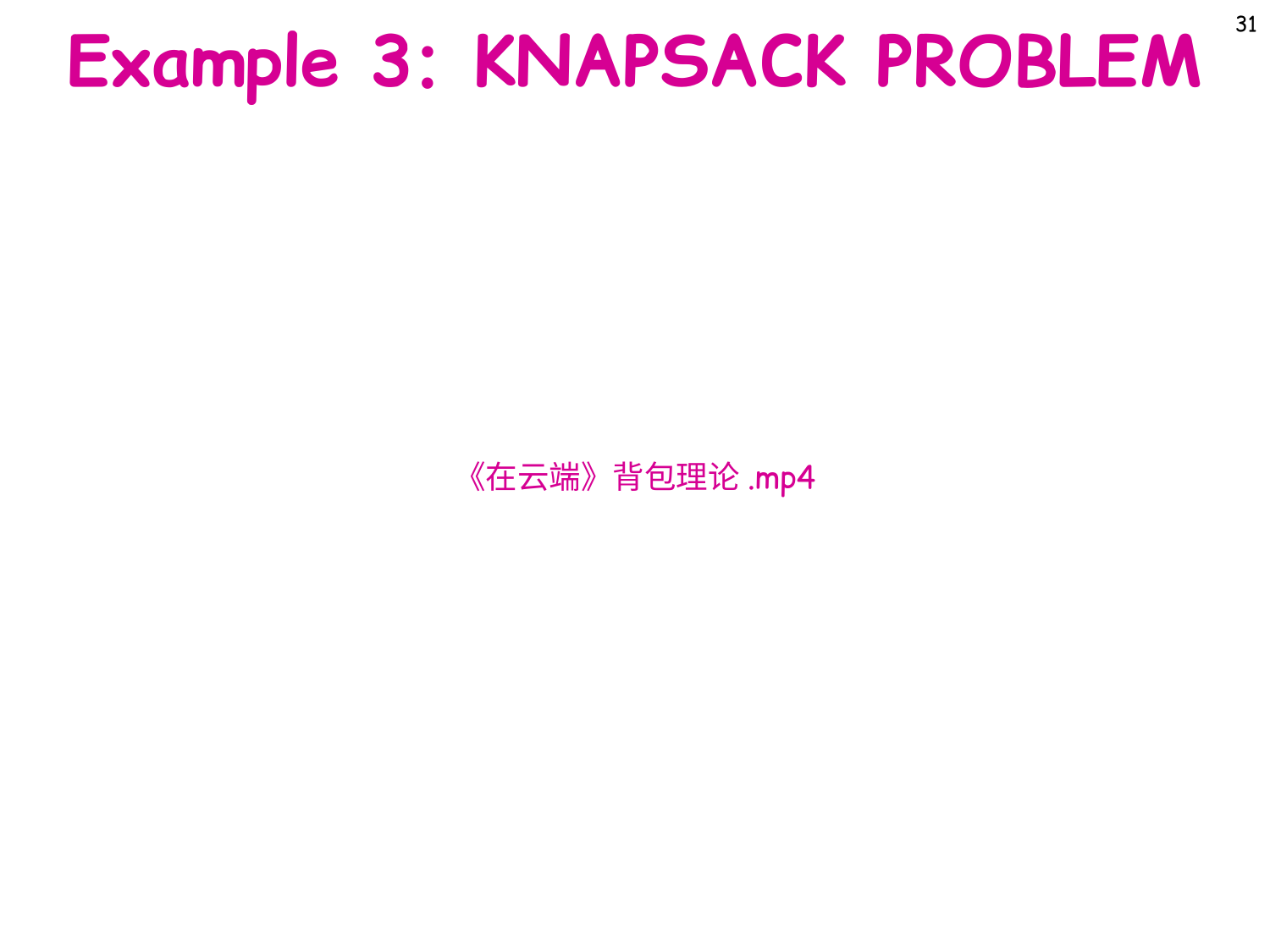

# Example 3: KNAPSACK PROBLEM
31
《在云端》背包理论.mp4